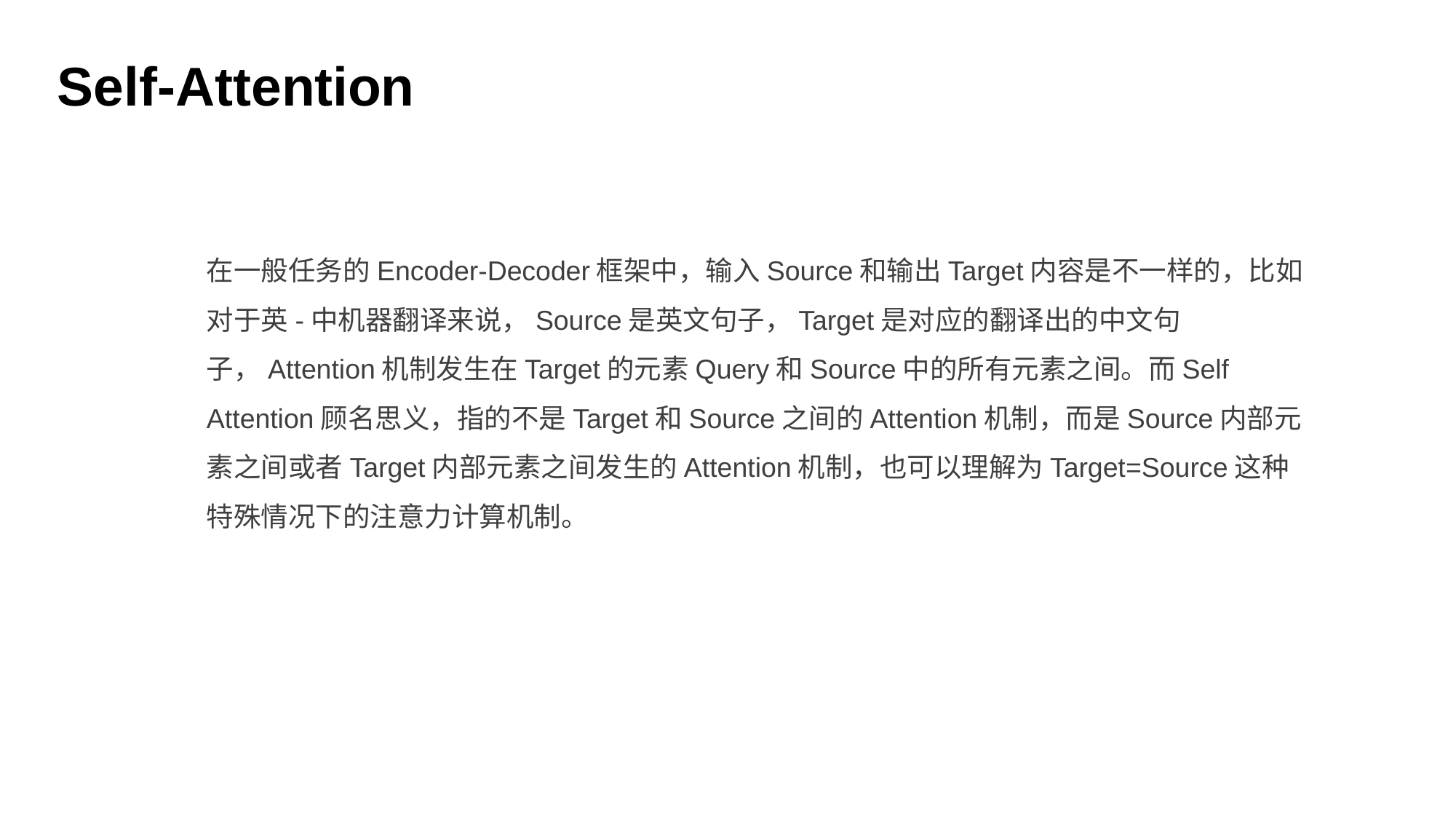

Self-Attention
在一般任务的Encoder-Decoder框架中，输入Source和输出Target内容是不一样的，比如对于英-中机器翻译来说，Source是英文句子，Target是对应的翻译出的中文句子，Attention机制发生在Target的元素Query和Source中的所有元素之间。而Self Attention顾名思义，指的不是Target和Source之间的Attention机制，而是Source内部元素之间或者Target内部元素之间发生的Attention机制，也可以理解为Target=Source这种特殊情况下的注意力计算机制。